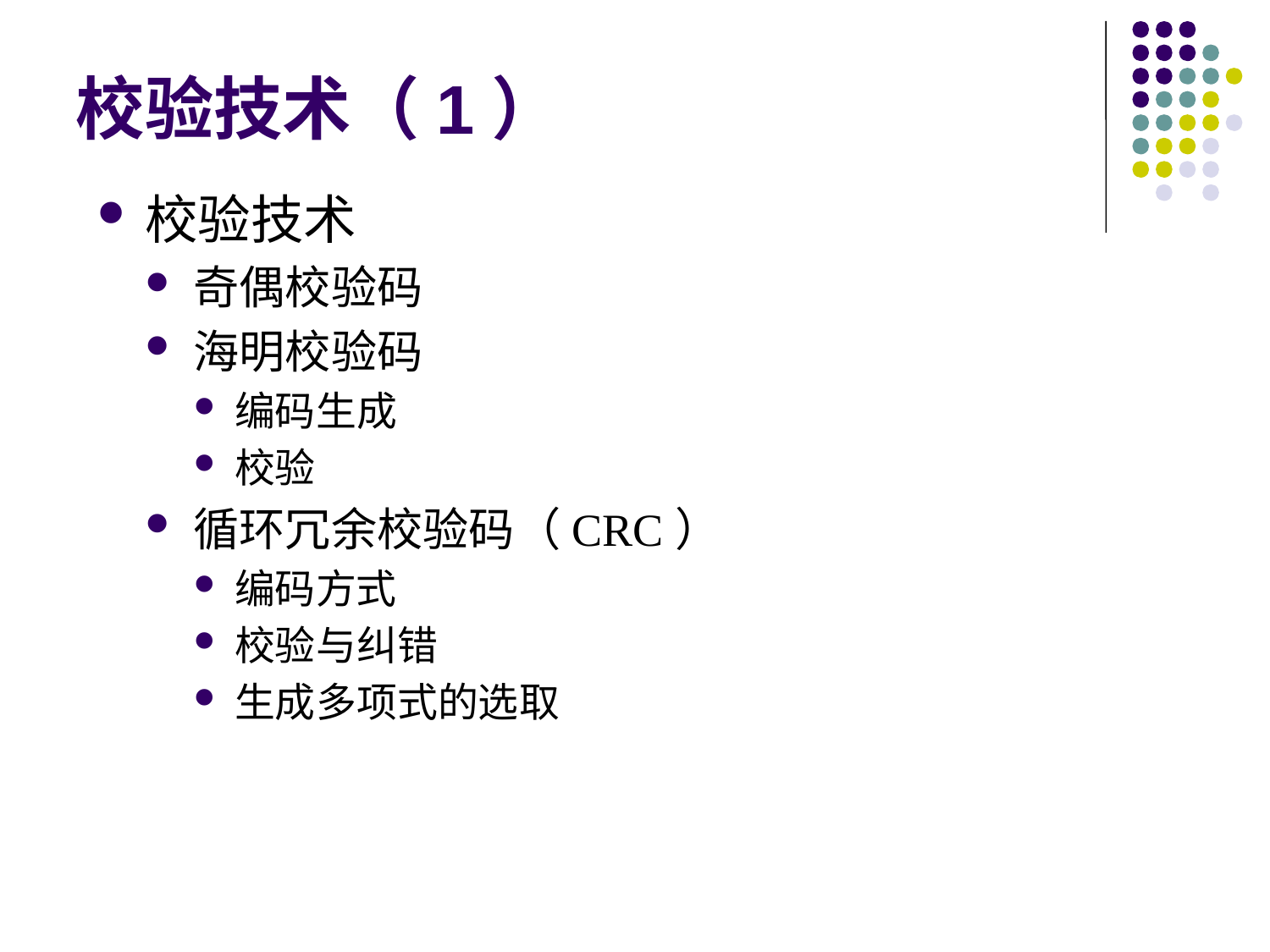

# 校验技术（1）
校验技术
奇偶校验码
海明校验码
编码生成
校验
循环冗余校验码（CRC）
编码方式
校验与纠错
生成多项式的选取

63